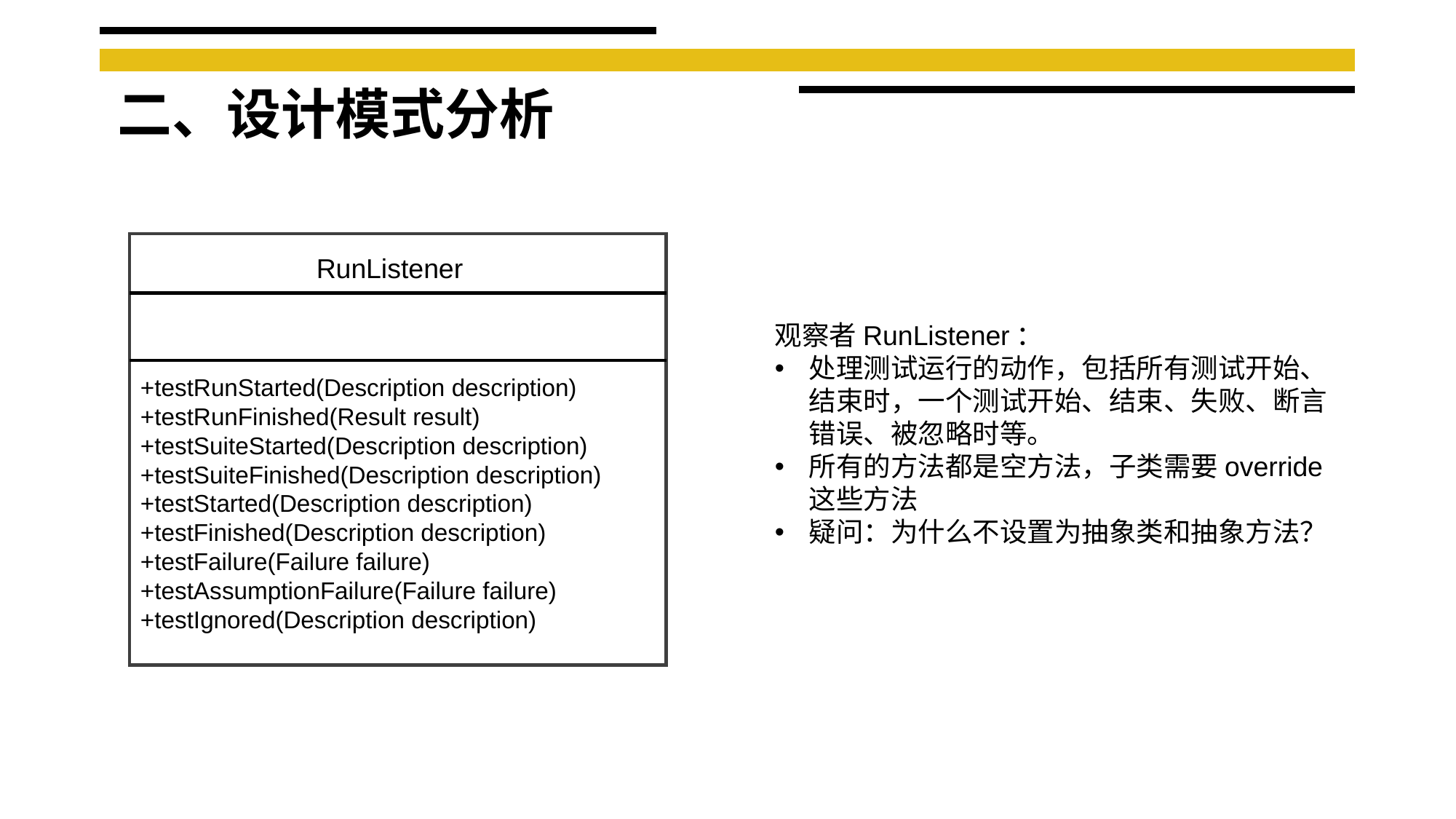

二、设计模式分析

RunListener
观察者RunListener：
处理测试运行的动作，包括所有测试开始、结束时，一个测试开始、结束、失败、断言错误、被忽略时等。
所有的方法都是空方法，子类需要override这些方法
疑问：为什么不设置为抽象类和抽象方法？
+testRunStarted(Description description)
+testRunFinished(Result result)
+testSuiteStarted(Description description)
+testSuiteFinished(Description description)
+testStarted(Description description)
+testFinished(Description description)
+testFailure(Failure failure)
+testAssumptionFailure(Failure failure)
+testIgnored(Description description)